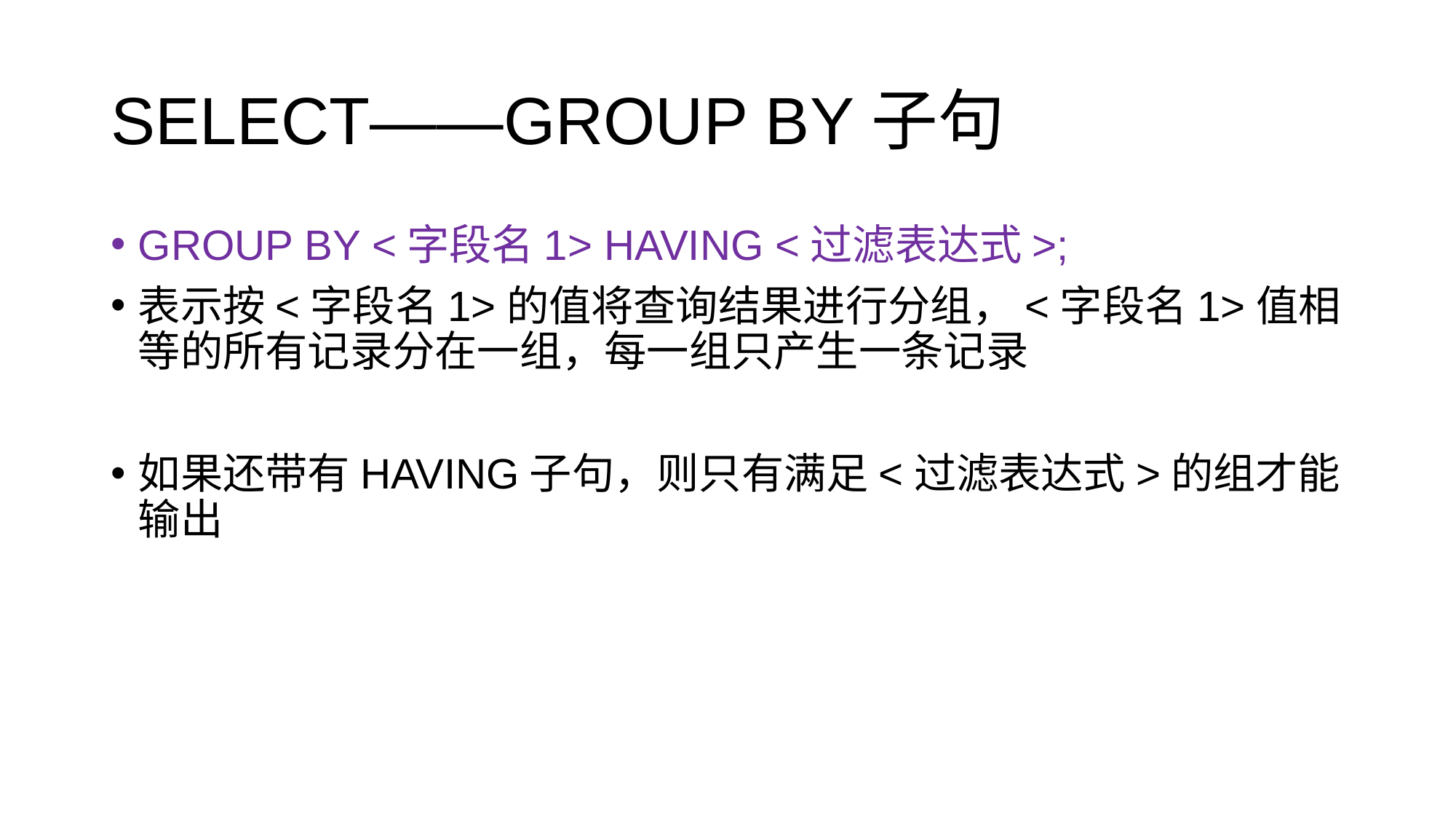

# SELECT——GROUP BY子句
GROUP BY <字段名1> HAVING <过滤表达式>;
表示按<字段名1>的值将查询结果进行分组，<字段名1>值相等的所有记录分在一组，每一组只产生一条记录

如果还带有HAVING子句，则只有满足<过滤表达式>的组才能输出